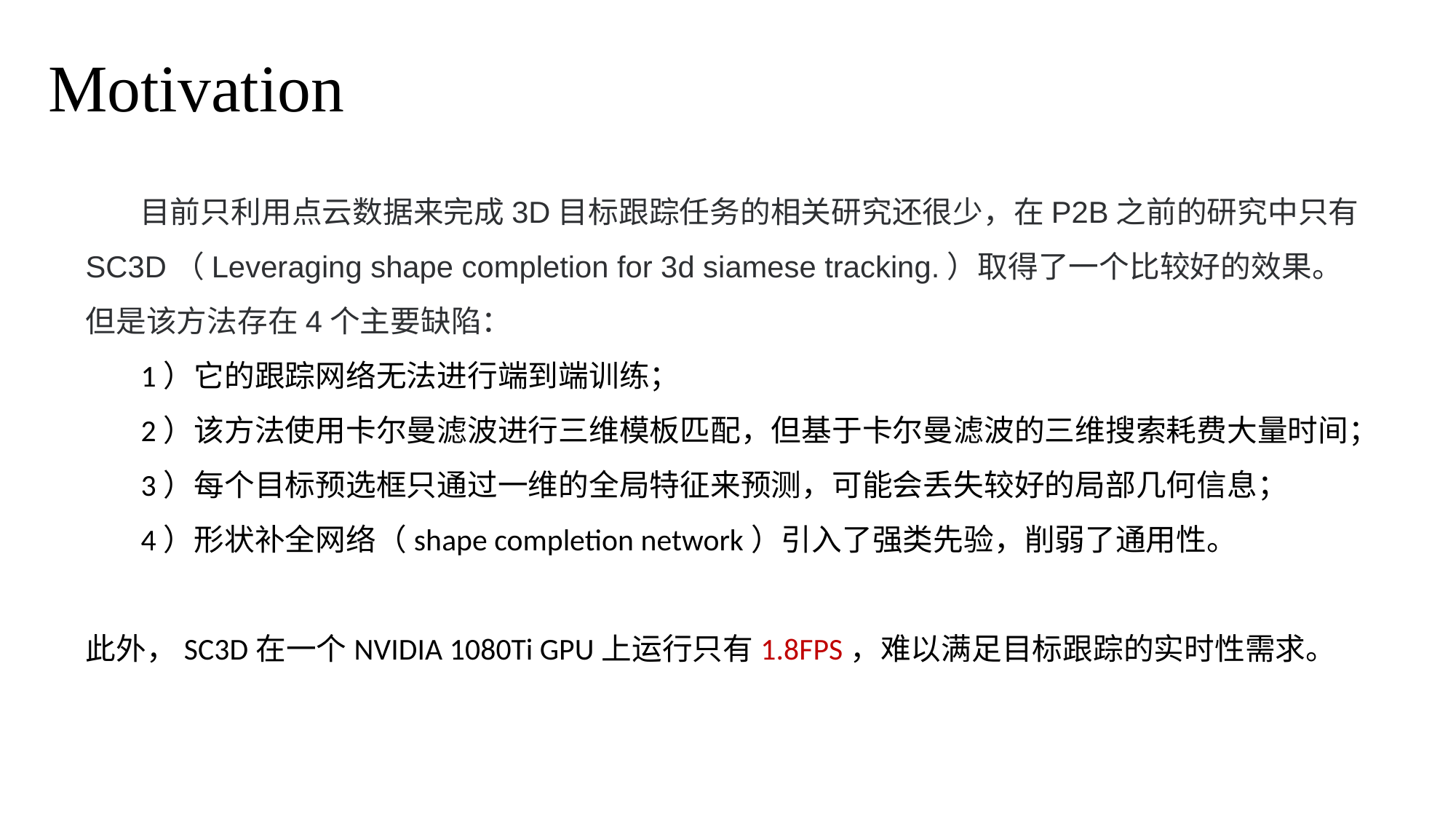

Motivation
       目前只利用点云数据来完成3D目标跟踪任务的相关研究还很少，在P2B之前的研究中只有SC3D（Leveraging shape completion for 3d siamese tracking.）取得了一个比较好的效果。但是该方法存在4个主要缺陷：
        1）它的跟踪网络无法进行端到端训练；
        2）该方法使用卡尔曼滤波进行三维模板匹配，但基于卡尔曼滤波的三维搜索耗费大量时间；
        3）每个目标预选框只通过一维的全局特征来预测，可能会丢失较好的局部几何信息；
        4）形状补全网络（shape completion network）引入了强类先验，削弱了通用性。

此外，SC3D在一个NVIDIA 1080Ti GPU上运行只有1.8FPS，难以满足目标跟踪的实时性需求。